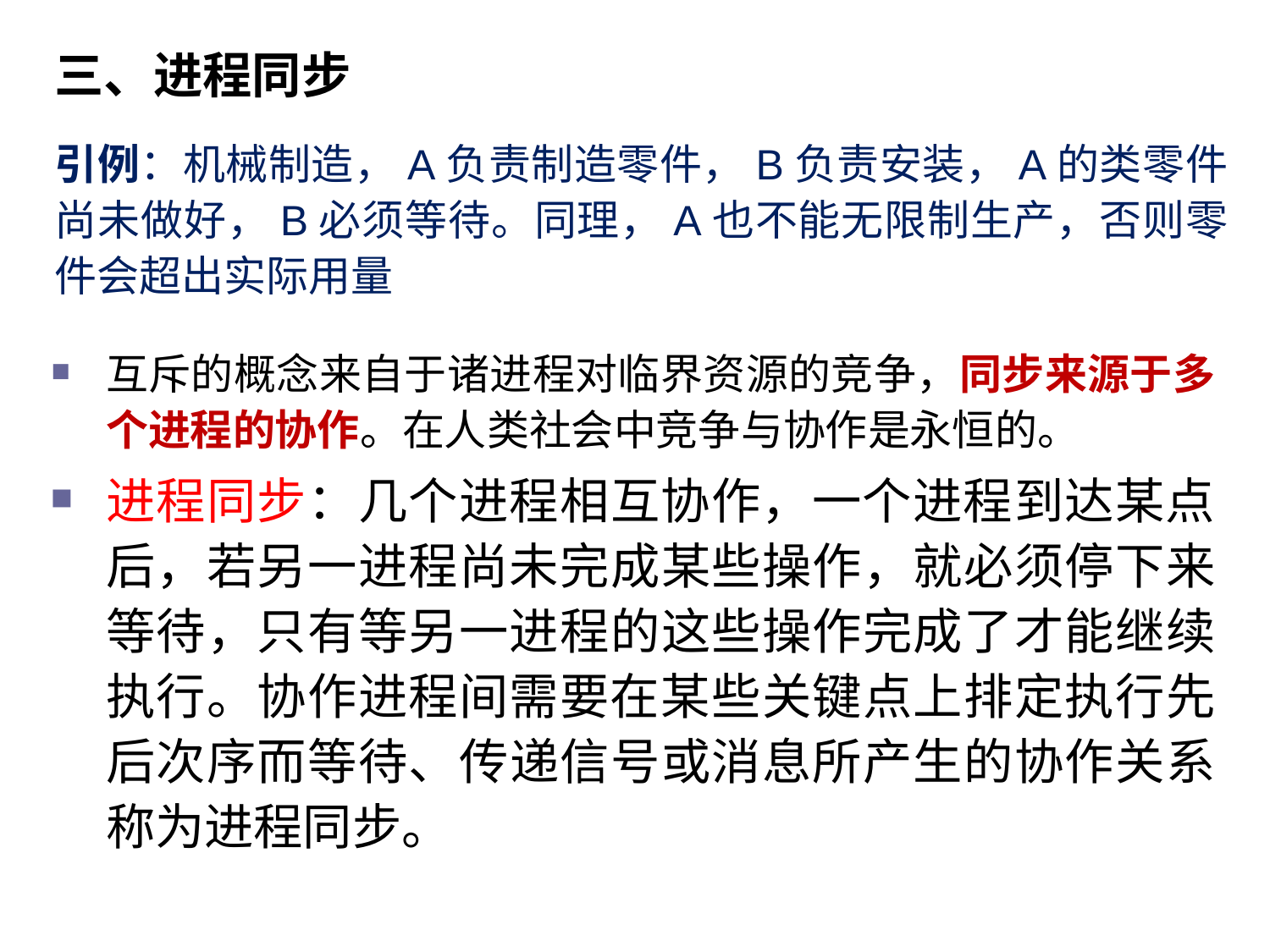

三、进程同步
引例：机械制造，A负责制造零件，B负责安装，A的类零件尚未做好，B必须等待。同理，A也不能无限制生产，否则零件会超出实际用量
互斥的概念来自于诸进程对临界资源的竞争，同步来源于多个进程的协作。在人类社会中竞争与协作是永恒的。
进程同步：几个进程相互协作，一个进程到达某点后，若另一进程尚未完成某些操作，就必须停下来等待，只有等另一进程的这些操作完成了才能继续执行。协作进程间需要在某些关键点上排定执行先后次序而等待、传递信号或消息所产生的协作关系称为进程同步。